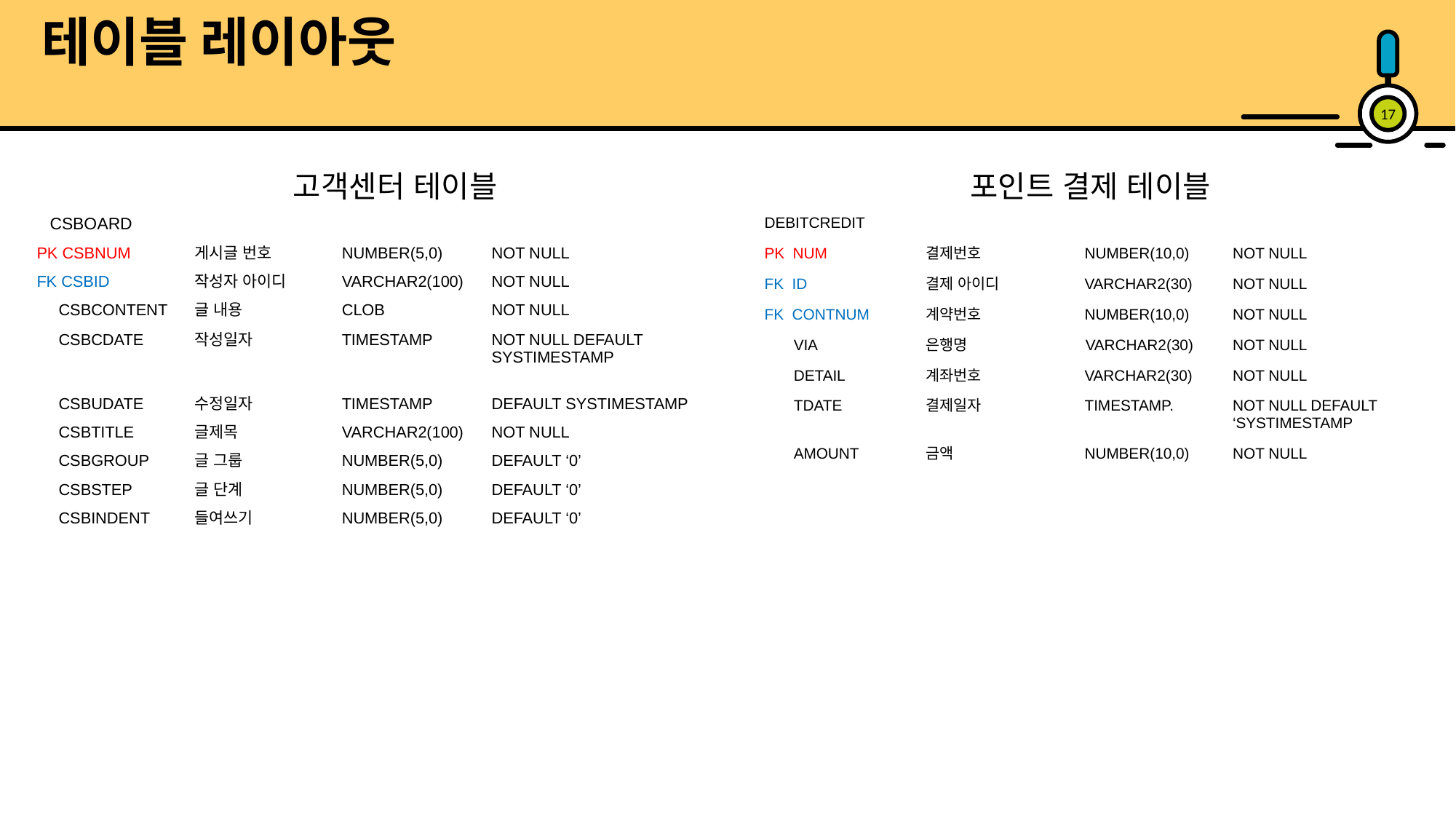

테이블 레이아웃

17
고객센터 테이블
포인트 결제 테이블
| CSBOARD |  |  |  |
| --- | --- | --- | --- |
| PK CSBNUM | 게시글 번호 | NUMBER(5,0) | NOT NULL |
| FK CSBID | 작성자 아이디 | VARCHAR2(100) | NOT NULL |
| CSBCONTENT | 글 내용 | CLOB | NOT NULL |
| CSBCDATE | 작성일자 | TIMESTAMP | NOT NULL DEFAULT SYSTIMESTAMP |
| CSBUDATE | 수정일자 | TIMESTAMP | DEFAULT SYSTIMESTAMP |
| CSBTITLE | 글제목 | VARCHAR2(100) | NOT NULL |
| CSBGROUP | 글 그룹 | NUMBER(5,0) | DEFAULT ‘0’ |
| CSBSTEP | 글 단계 | NUMBER(5,0) | DEFAULT ‘0’ |
| CSBINDENT | 들여쓰기 | NUMBER(5,0) | DEFAULT ‘0’ |
| DEBITCREDIT |  |  |  |
| --- | --- | --- | --- |
| PK NUM | 결제번호 | NUMBER(10,0) | NOT NULL |
| FK ID | 결제 아이디 | VARCHAR2(30) | NOT NULL |
| FK CONTNUM | 계약번호 | NUMBER(10,0) | NOT NULL |
| VIA | 은행명 | VARCHAR2(30) | NOT NULL |
| DETAIL | 계좌번호 | VARCHAR2(30) | NOT NULL |
| TDATE | 결제일자 | TIMESTAMP. | NOT NULL DEFAULT ‘SYSTIMESTAMP |
| AMOUNT | 금액 | NUMBER(10,0) | NOT NULL |